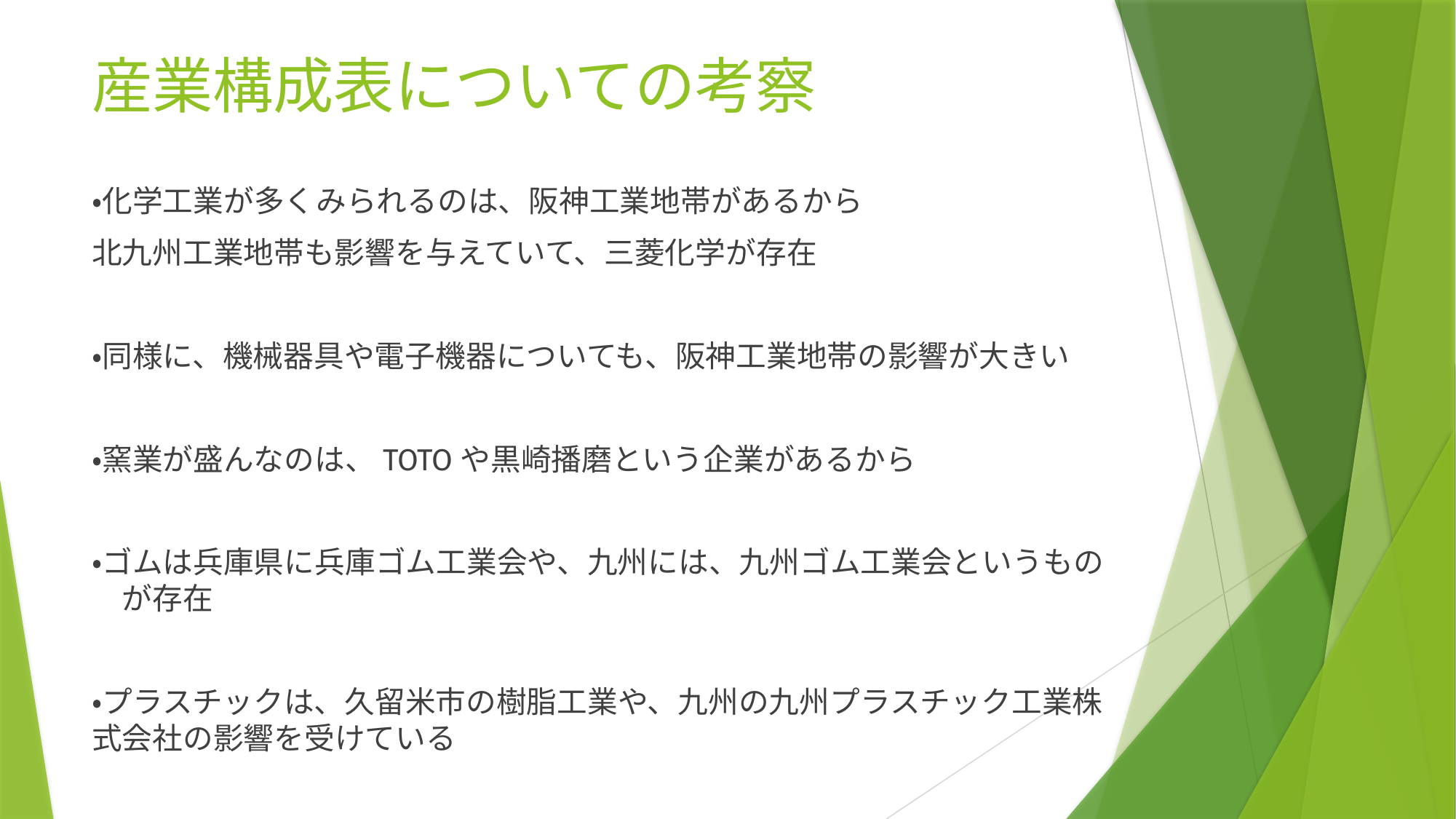

# 産業構成表についての考察
・化学工業が多くみられるのは、阪神工業地帯があるから
北九州工業地帯も影響を与えていて、三菱化学が存在

・同様に、機械器具や電子機器についても、阪神工業地帯の影響が大きい

・窯業が盛んなのは、TOTOや黒崎播磨という企業があるから

・ゴムは兵庫県に兵庫ゴム工業会や、九州には、九州ゴム工業会というもの　が存在

・プラスチックは、久留米市の樹脂工業や、九州の九州プラスチック工業株式会社の影響を受けている